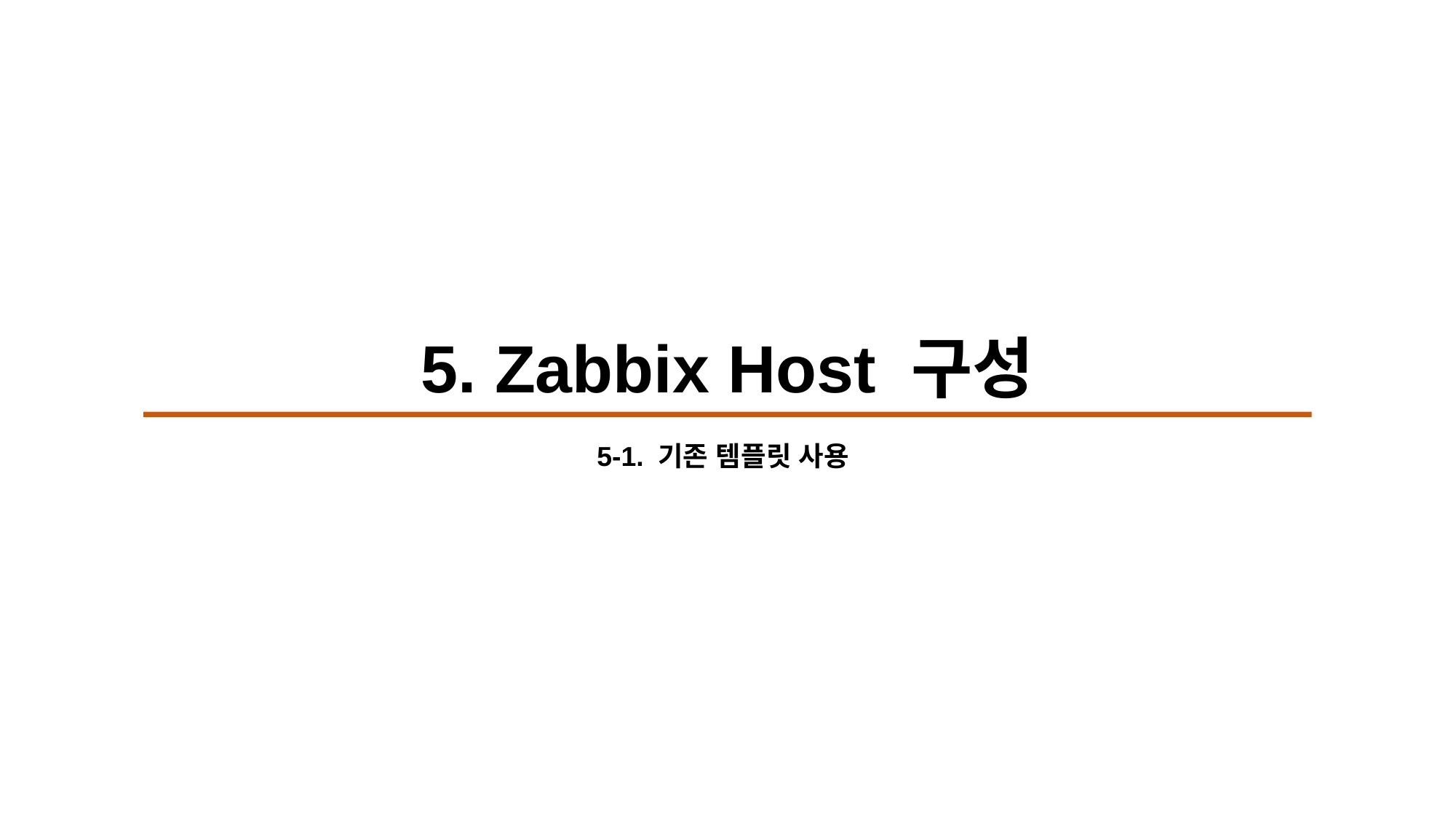

# 5. Zabbix Host 구성

5-1. 기존 템플릿 사용